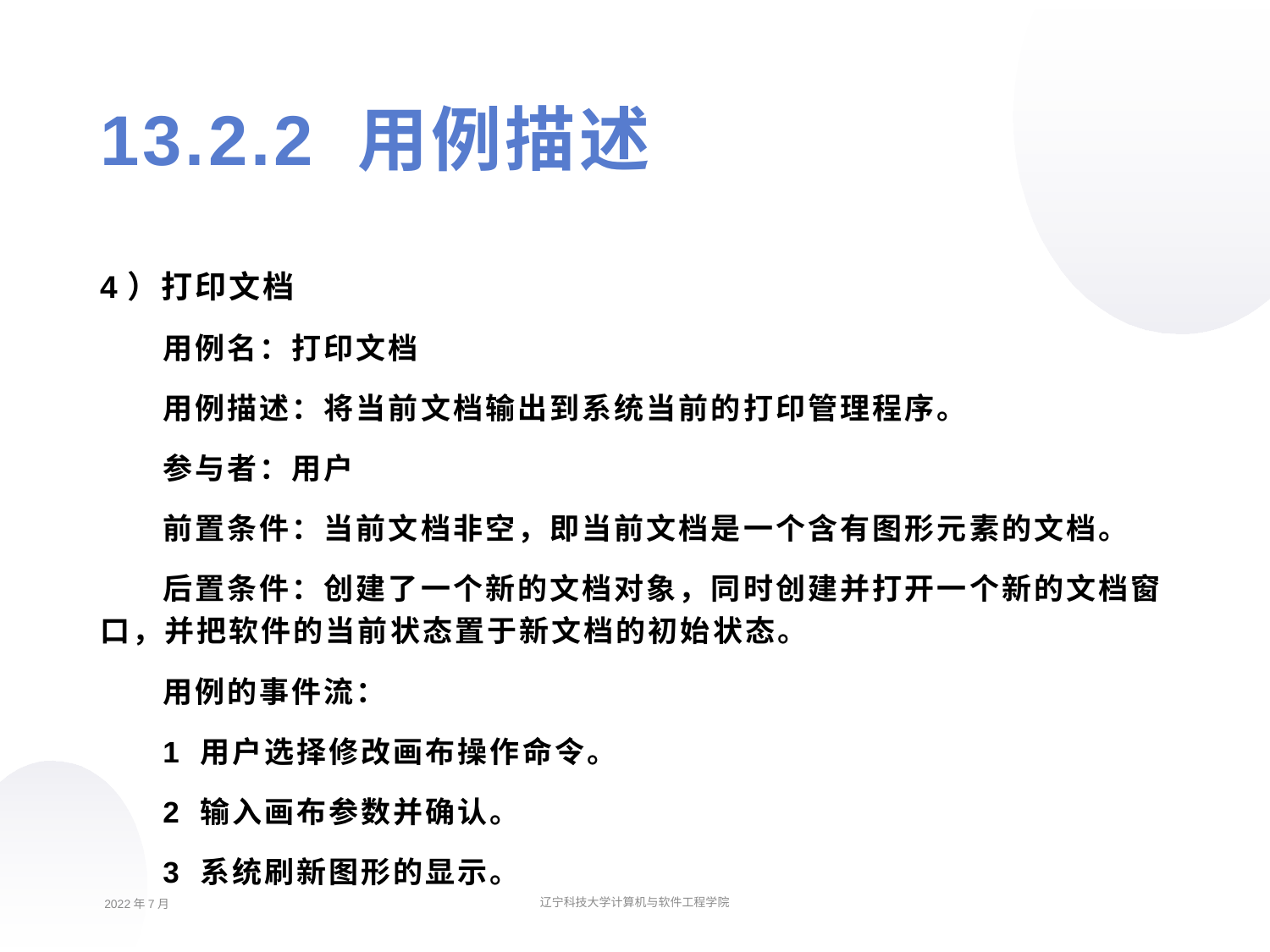

13.2.2 用例描述
4）打印文档
用例名：打印文档
用例描述：将当前文档输出到系统当前的打印管理程序。
参与者：用户
前置条件：当前文档非空，即当前文档是一个含有图形元素的文档。
后置条件：创建了一个新的文档对象，同时创建并打开一个新的文档窗口，并把软件的当前状态置于新文档的初始状态。
用例的事件流：
1 用户选择修改画布操作命令。
2 输入画布参数并确认。
3 系统刷新图形的显示。

2022年7月
辽宁科技大学计算机与软件工程学院
12